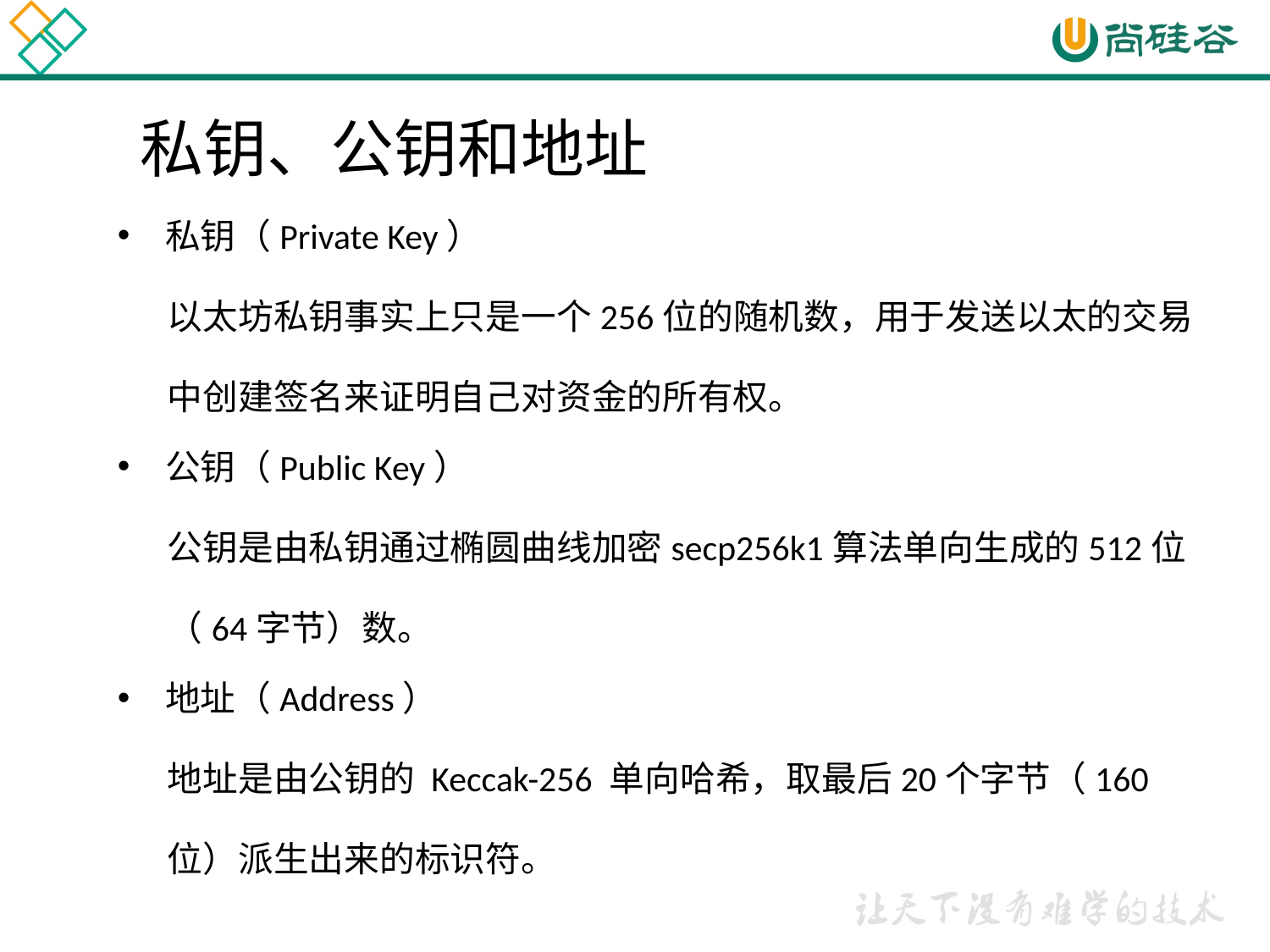

# 私钥、公钥和地址
私钥（Private Key）
以太坊私钥事实上只是一个256位的随机数，用于发送以太的交易中创建签名来证明自己对资金的所有权。
公钥（Public Key）
公钥是由私钥通过椭圆曲线加密secp256k1算法单向生成的512位（64字节）数。
地址（Address）
地址是由公钥的 Keccak-256 单向哈希，取最后20个字节（160位）派生出来的标识符。